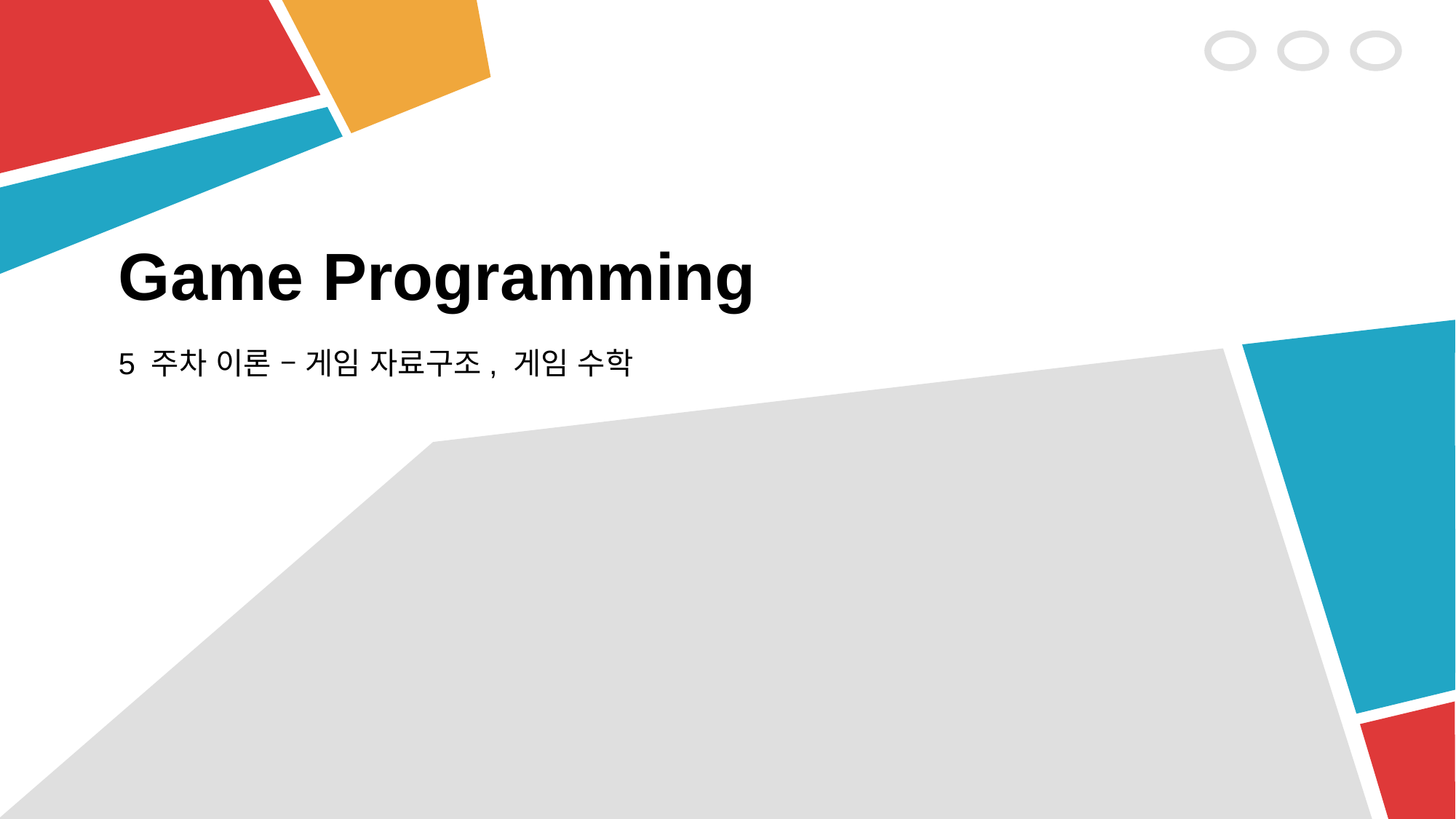

# Game Programming
5 주차 이론 – 게임 자료구조, 게임 수학